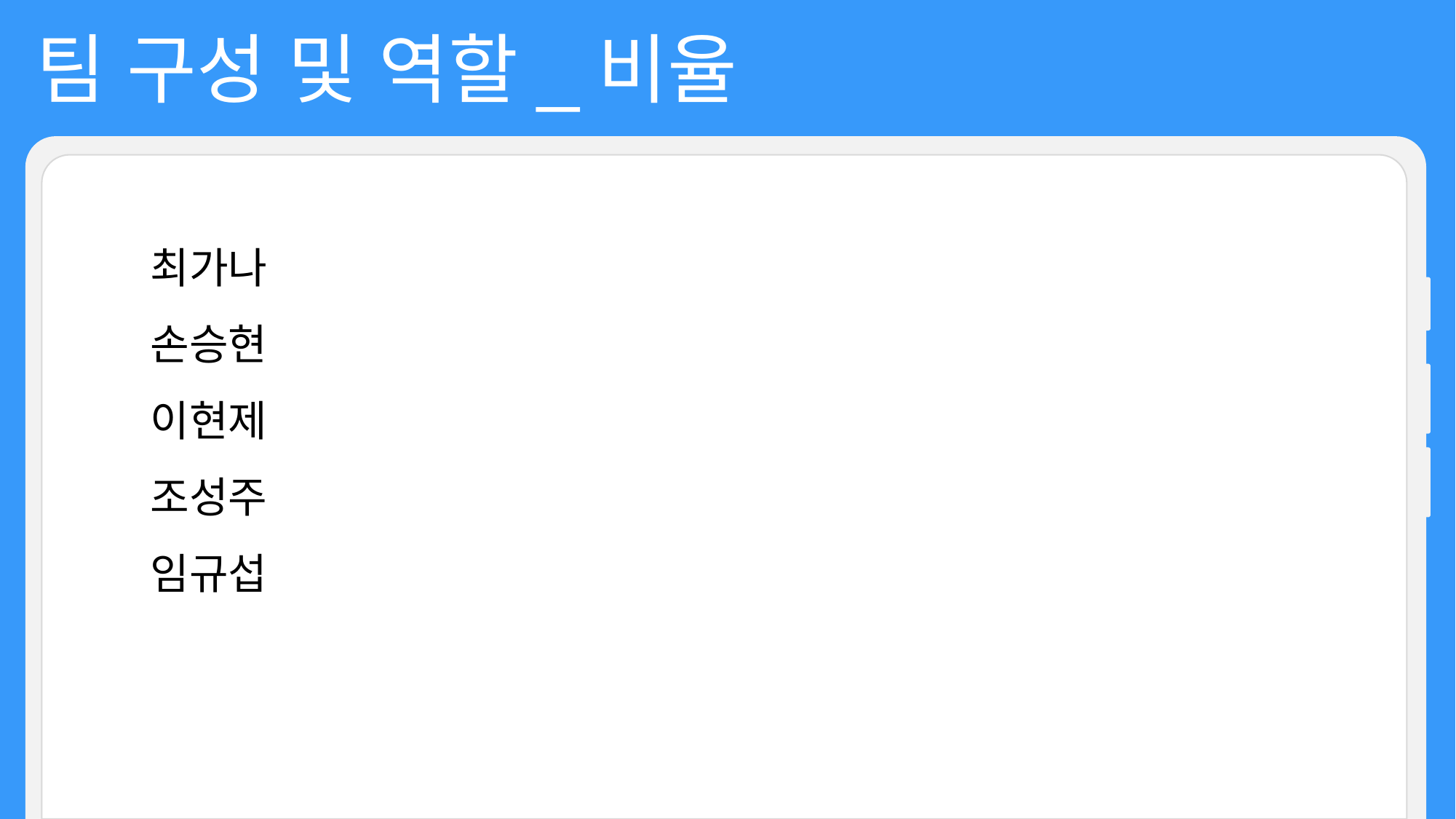

팀 구성 및 역할_비율

최가나
손승현
이현제
조성주
임규섭